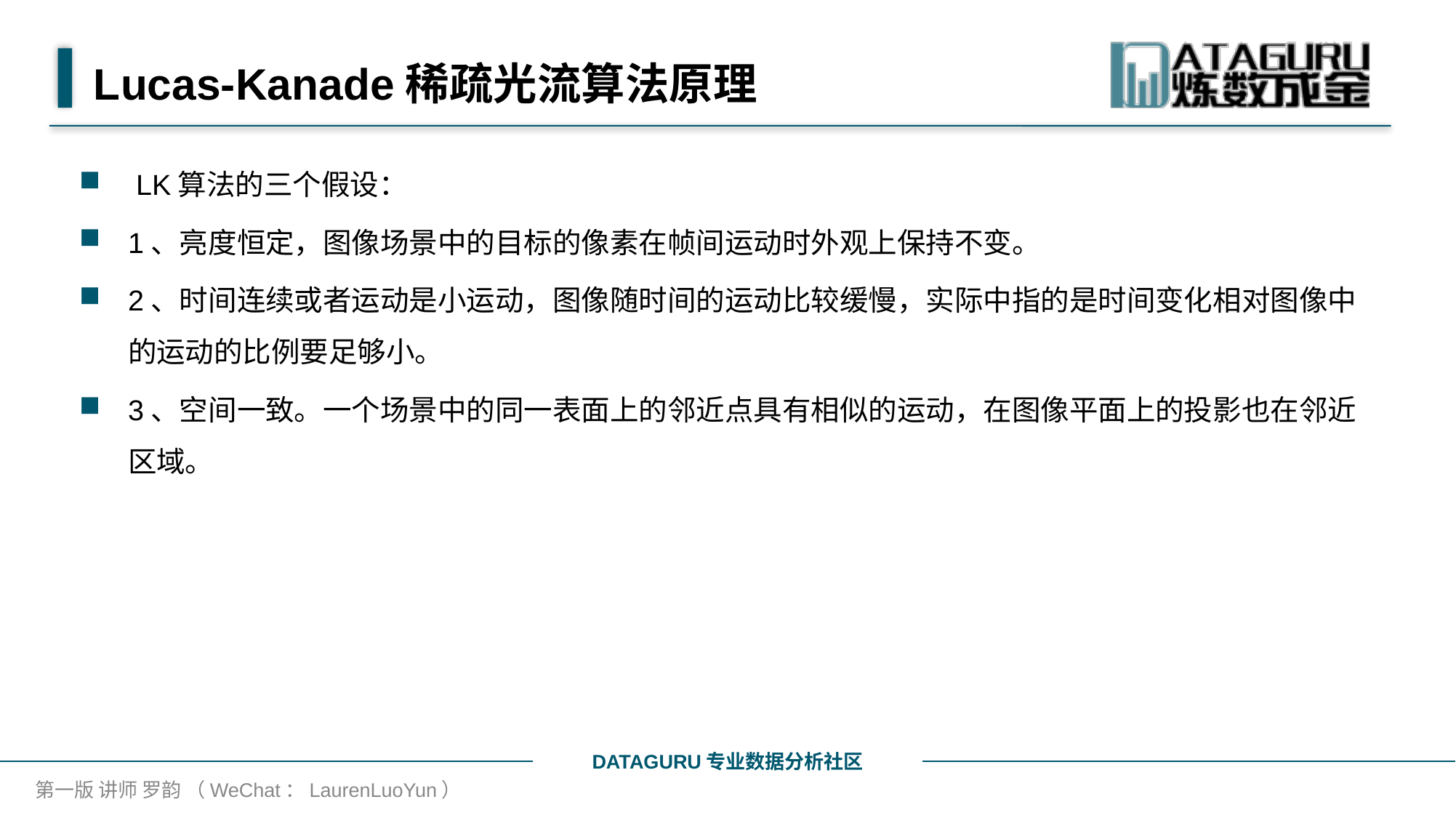

# Lucas-Kanade稀疏光流算法原理
 LK算法的三个假设：
1、亮度恒定，图像场景中的目标的像素在帧间运动时外观上保持不变。
2、时间连续或者运动是小运动，图像随时间的运动比较缓慢，实际中指的是时间变化相对图像中的运动的比例要足够小。
3、空间一致。一个场景中的同一表面上的邻近点具有相似的运动，在图像平面上的投影也在邻近区域。